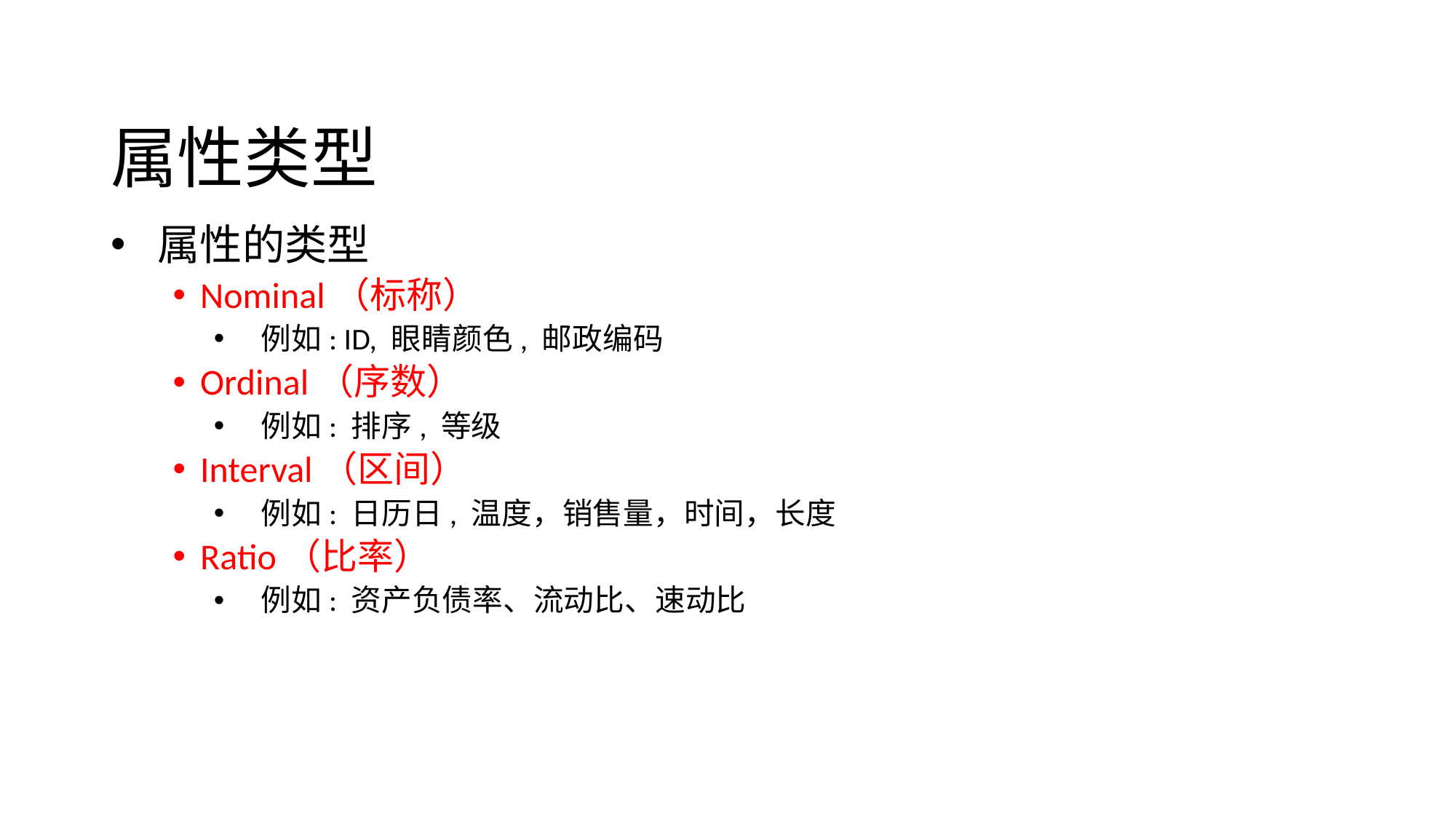

# 属性类型
 属性的类型
Nominal（标称）
例如: ID, 眼睛颜色, 邮政编码
Ordinal（序数）
例如: 排序, 等级
Interval（区间）
例如: 日历日, 温度，销售量，时间，长度
Ratio（比率）
例如: 资产负债率、流动比、速动比